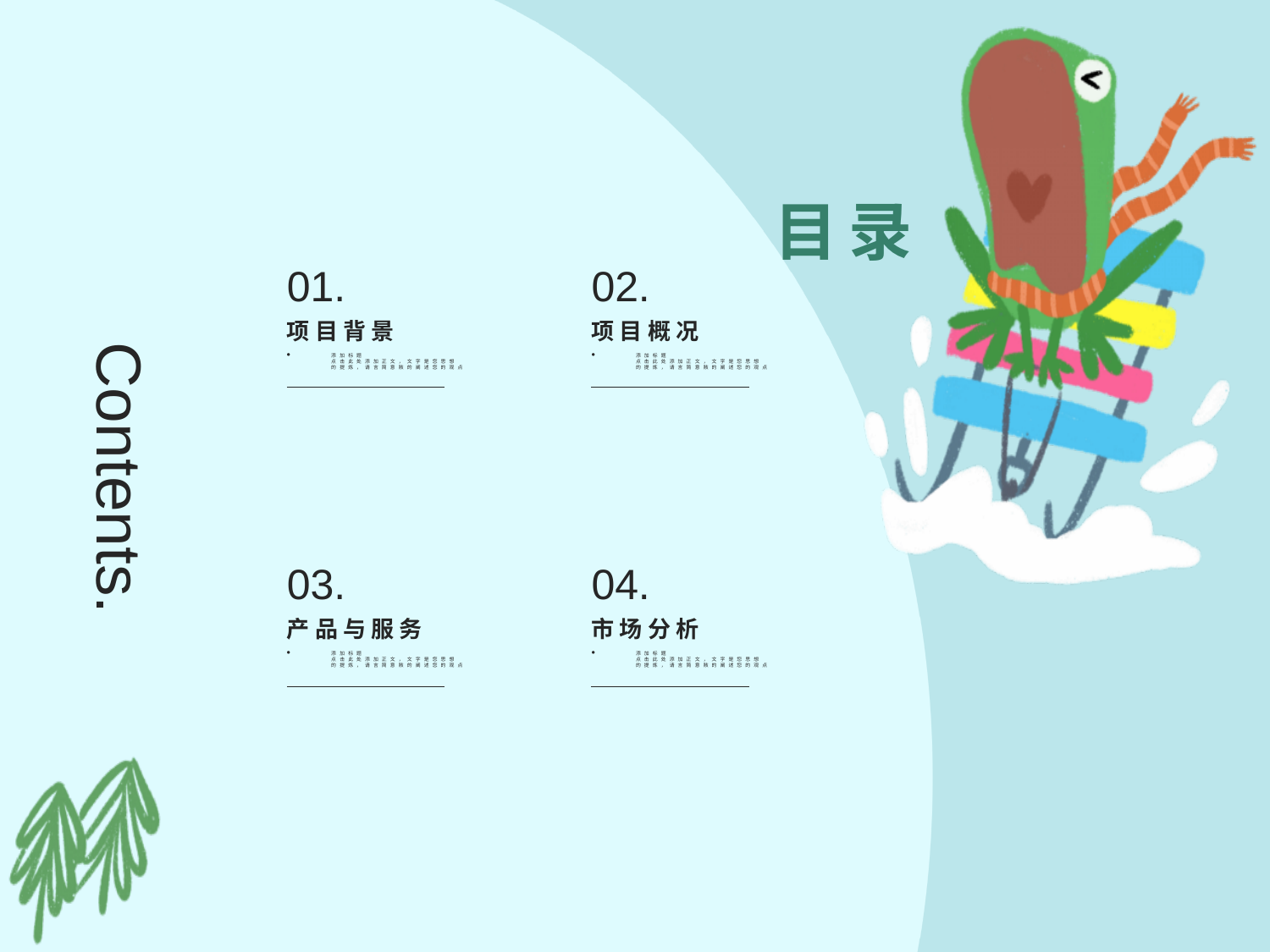

目录
01.
02.
Contents.
项目背景
项目概况
添加标题
点击此处添加正文，文字是您思想的提炼，请言简意赅的阐述您的观点
添加标题
点击此处添加正文，文字是您思想的提炼，请言简意赅的阐述您的观点
03.
04.
产品与服务
市场分析
添加标题
点击此处添加正文，文字是您思想的提炼，请言简意赅的阐述您的观点
添加标题
点击此处添加正文，文字是您思想的提炼，请言简意赅的阐述您的观点